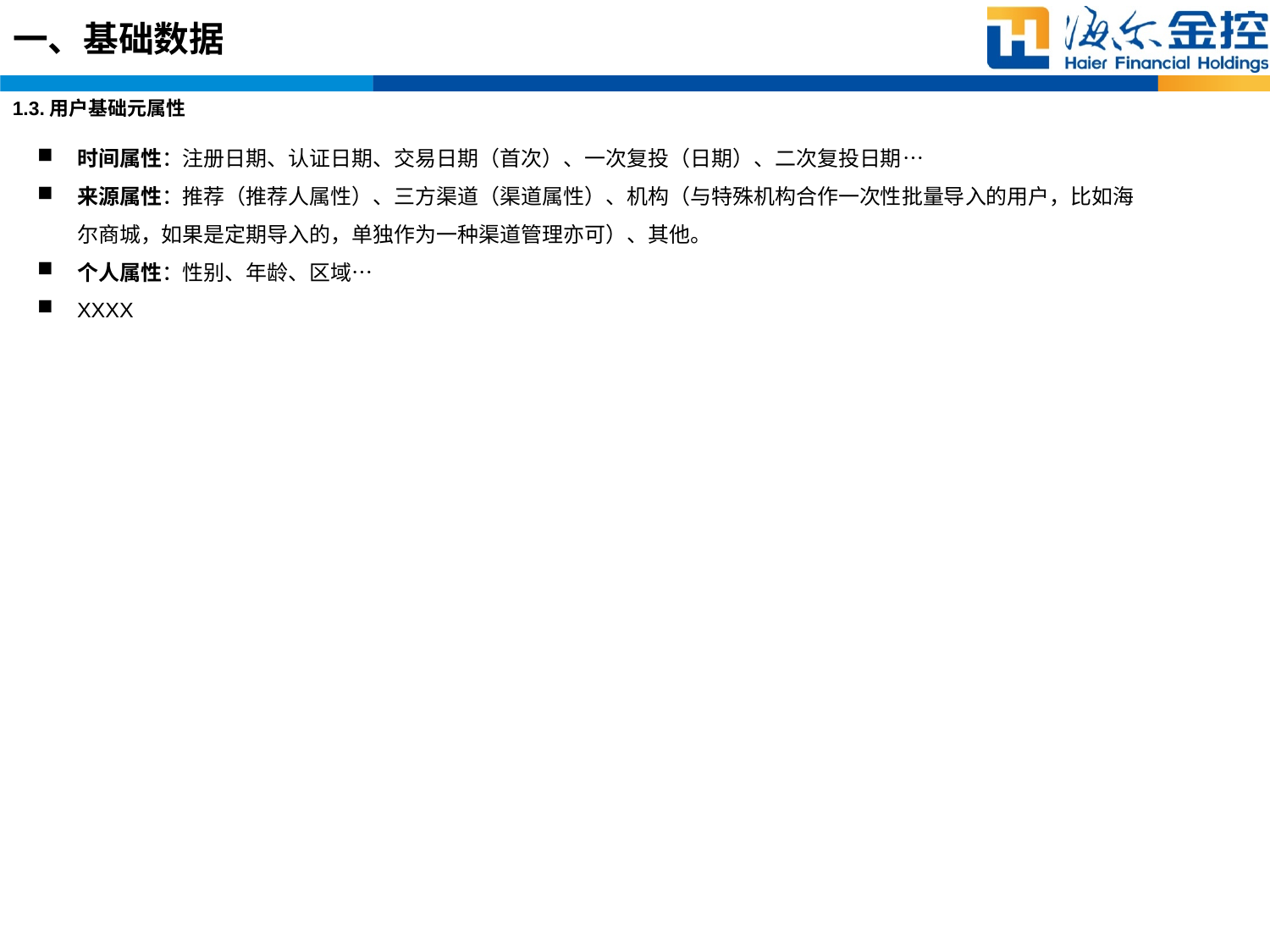

# 一、基础数据
1.3.用户基础元属性
时间属性：注册日期、认证日期、交易日期（首次）、一次复投（日期）、二次复投日期…
来源属性：推荐（推荐人属性）、三方渠道（渠道属性）、机构（与特殊机构合作一次性批量导入的用户，比如海尔商城，如果是定期导入的，单独作为一种渠道管理亦可）、其他。
个人属性：性别、年龄、区域…
XXXX